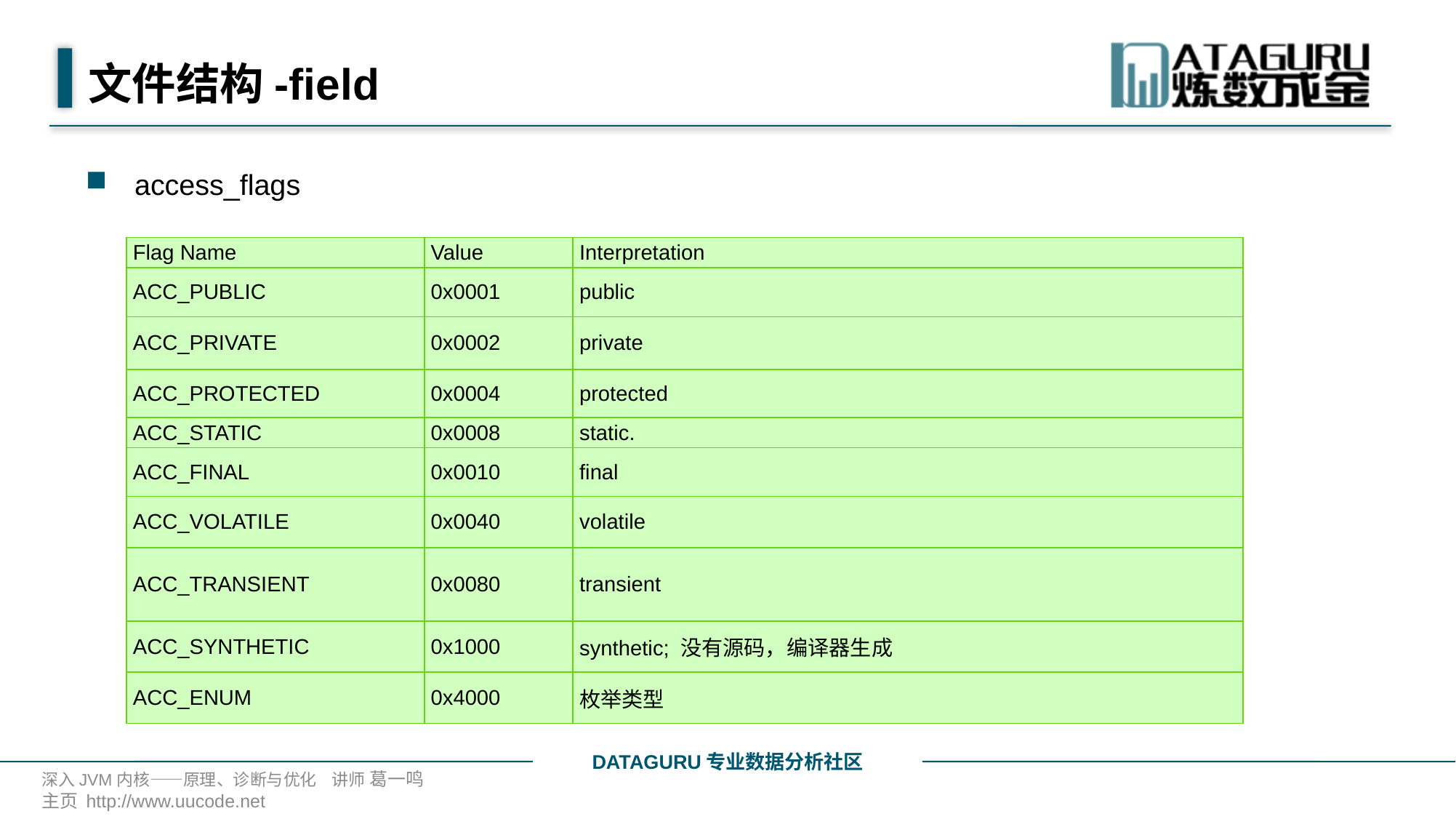

# 文件结构-field
access_flags
| Flag Name | Value | Interpretation |
| --- | --- | --- |
| ACC\_PUBLIC | 0x0001 | public |
| ACC\_PRIVATE | 0x0002 | private |
| ACC\_PROTECTED | 0x0004 | protected |
| ACC\_STATIC | 0x0008 | static. |
| ACC\_FINAL | 0x0010 | final |
| ACC\_VOLATILE | 0x0040 | volatile |
| ACC\_TRANSIENT | 0x0080 | transient |
| ACC\_SYNTHETIC | 0x1000 | synthetic; 没有源码，编译器生成 |
| ACC\_ENUM | 0x4000 | 枚举类型 |